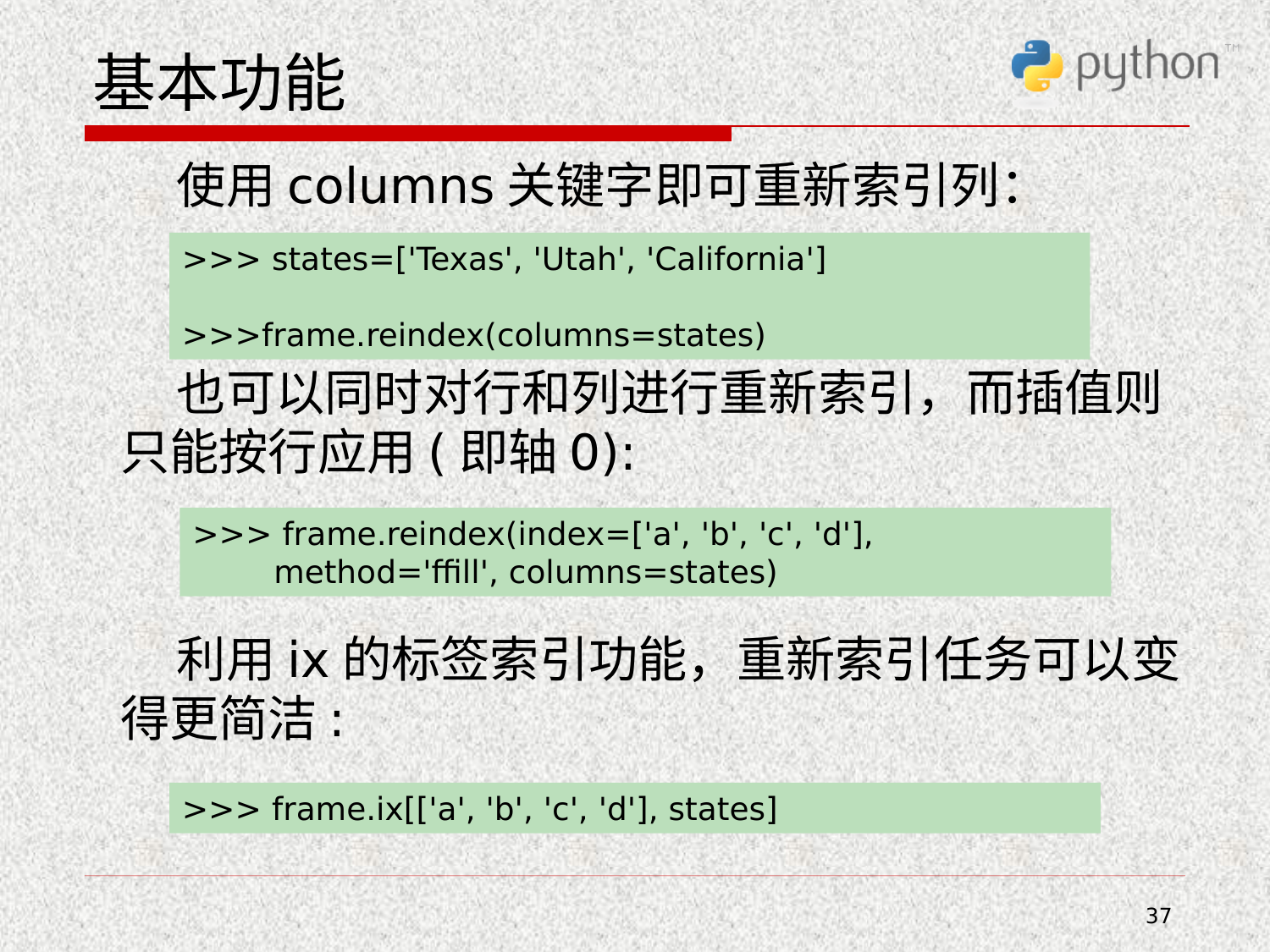

# 基本功能
          使用columns关键字即可重新索引列：

          也可以同时对行和列进行重新索引，而插值则只能按行应用(即轴0):

          利用ix的标签索引功能，重新索引任务可以变得更简洁:

>>> states=['Texas', 'Utah', 'California']

>>>frame.reindex(columns=states)
>>> frame.reindex(index=['a', 'b', 'c', 'd'],
        method='ffill', columns=states)
>>> frame.ix[['a', 'b', 'c', 'd'], states]
37